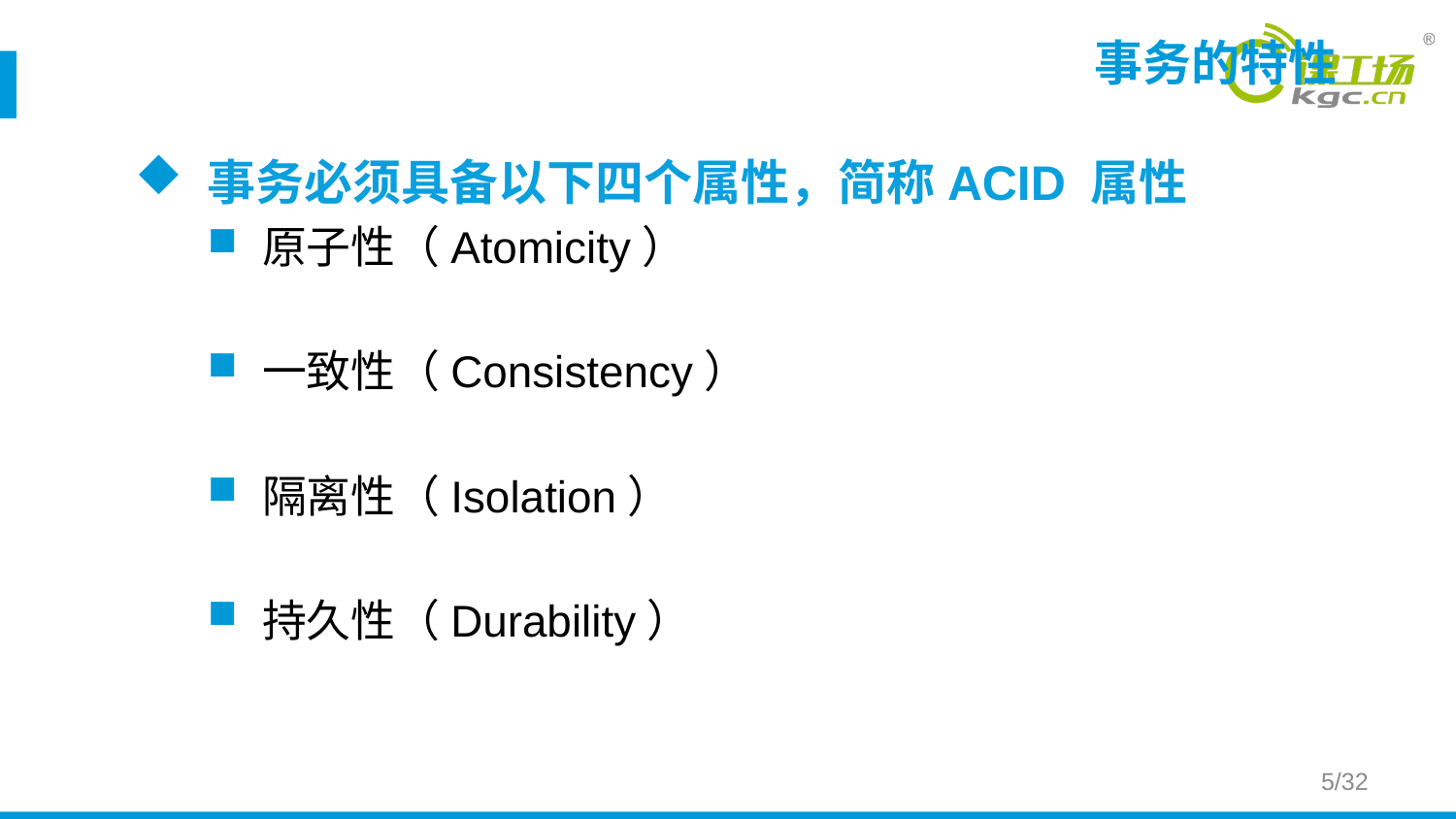

# 事务的特性
事务必须具备以下四个属性，简称ACID 属性
原子性（Atomicity）

一致性（Consistency）

隔离性（Isolation）

持久性（Durability）

5/32